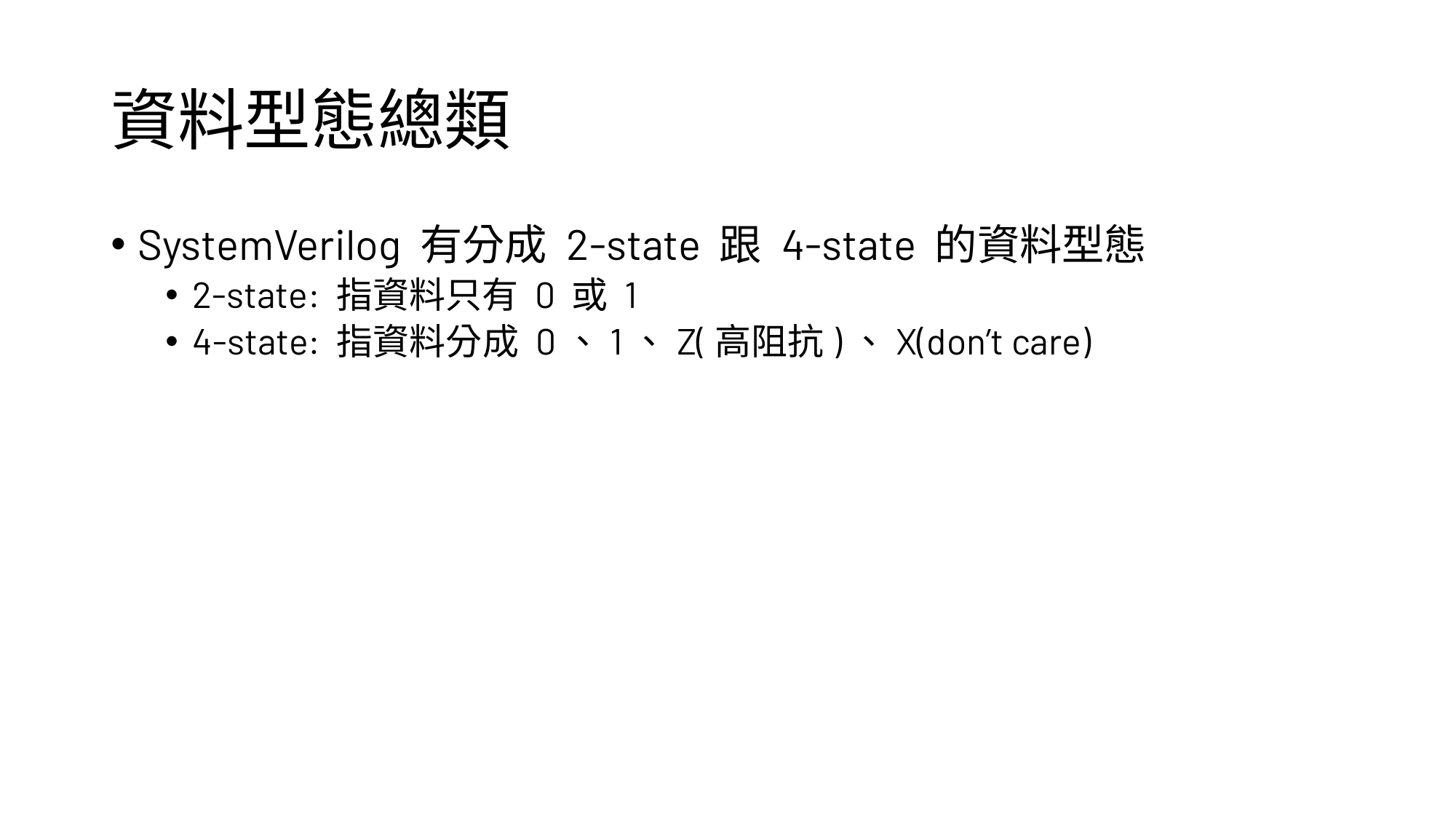

# 資料型態總類
SystemVerilog 有分成 2-state 跟 4-state 的資料型態
2-state: 指資料只有 0 或 1
4-state: 指資料分成 0、1、Z(高阻抗)、X(don’t care)